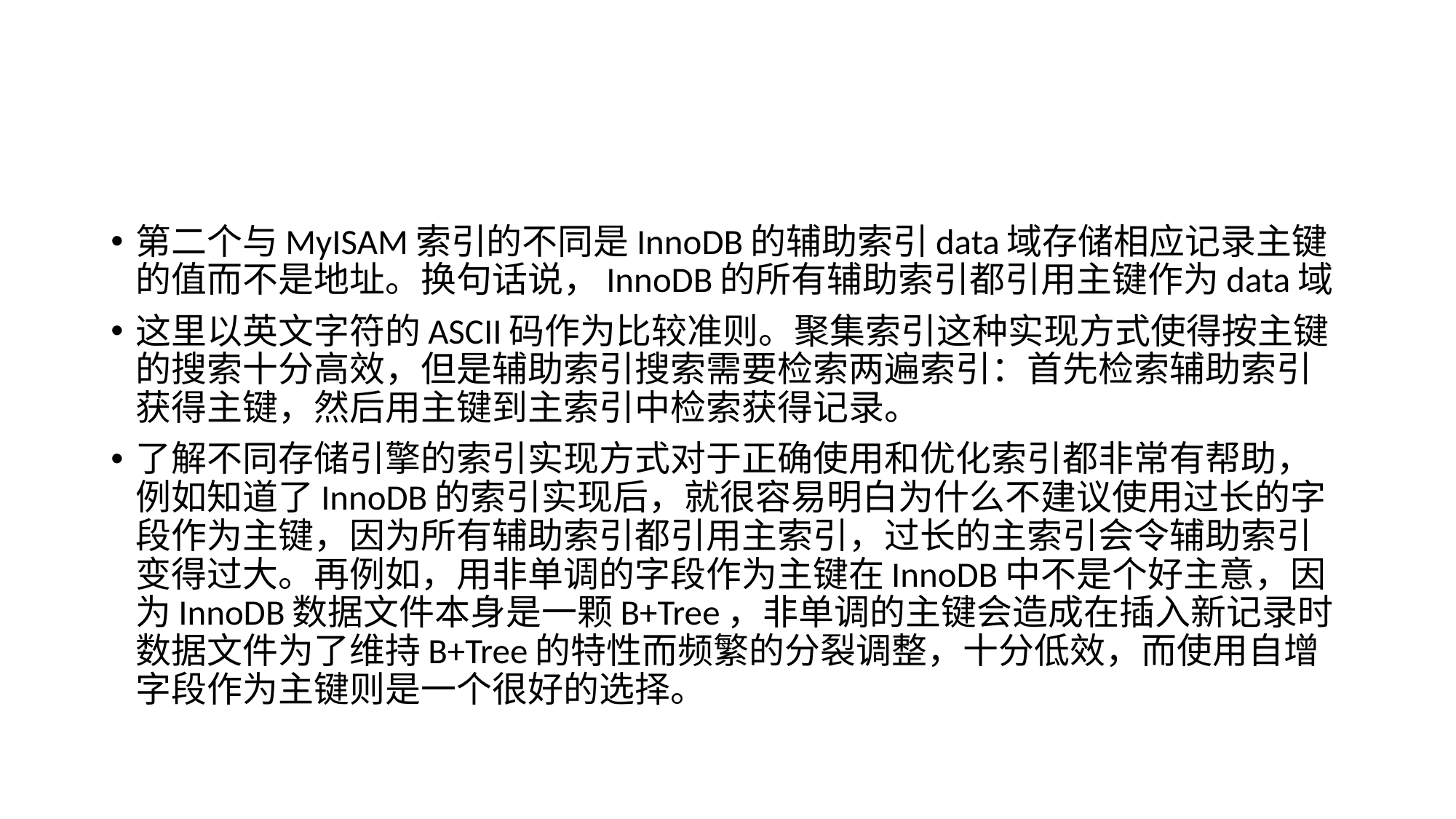

#
第二个与MyISAM索引的不同是InnoDB的辅助索引data域存储相应记录主键的值而不是地址。换句话说，InnoDB的所有辅助索引都引用主键作为data域
这里以英文字符的ASCII码作为比较准则。聚集索引这种实现方式使得按主键的搜索十分高效，但是辅助索引搜索需要检索两遍索引：首先检索辅助索引获得主键，然后用主键到主索引中检索获得记录。
了解不同存储引擎的索引实现方式对于正确使用和优化索引都非常有帮助，例如知道了InnoDB的索引实现后，就很容易明白为什么不建议使用过长的字段作为主键，因为所有辅助索引都引用主索引，过长的主索引会令辅助索引变得过大。再例如，用非单调的字段作为主键在InnoDB中不是个好主意，因为InnoDB数据文件本身是一颗B+Tree，非单调的主键会造成在插入新记录时数据文件为了维持B+Tree的特性而频繁的分裂调整，十分低效，而使用自增字段作为主键则是一个很好的选择。